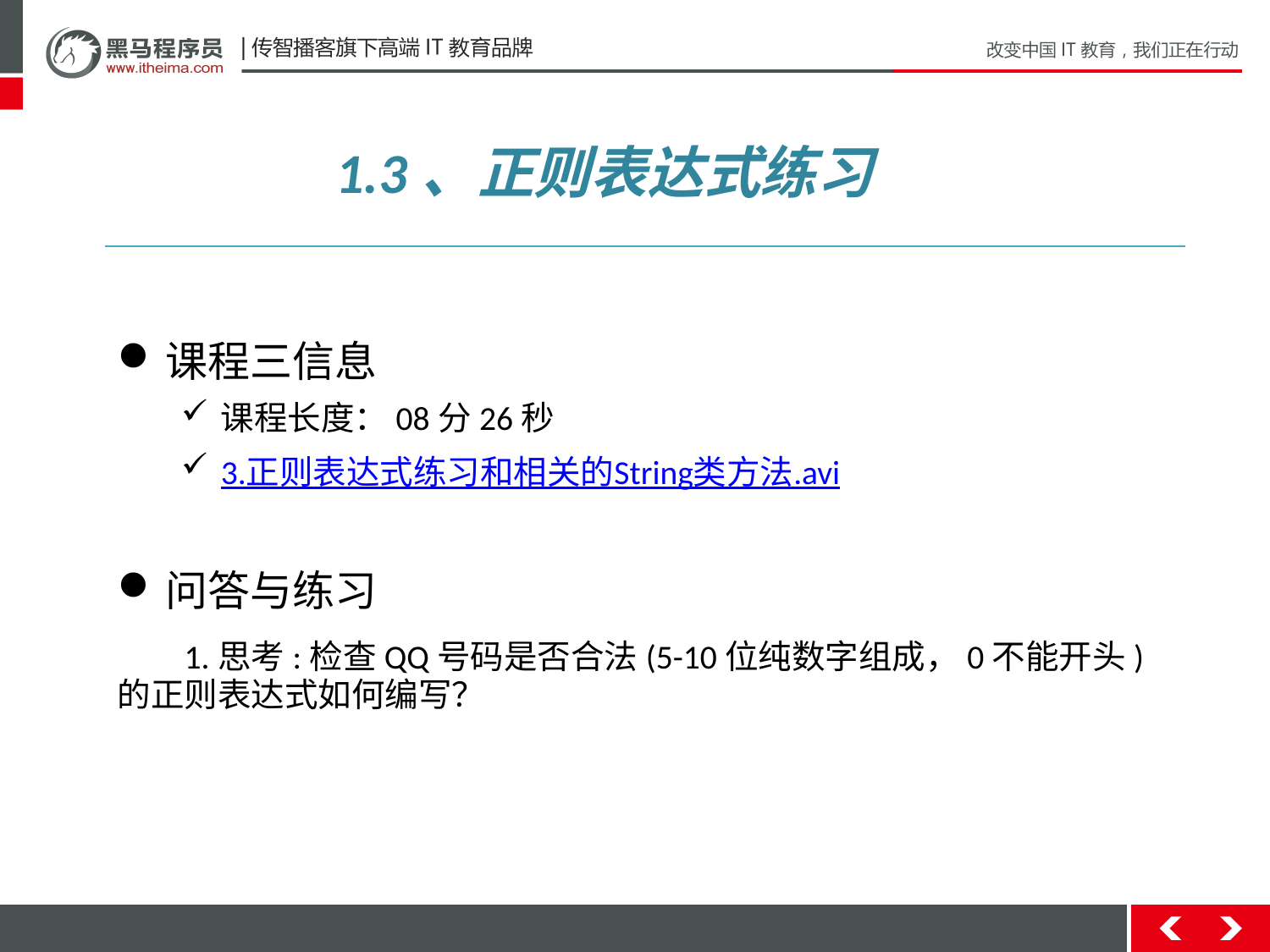

1.3、正则表达式练习

课程三信息
课程长度：08分26秒
3.正则表达式练习和相关的String类方法.avi

问答与练习
       1.思考:检查QQ号码是否合法(5-10位纯数字组成，0不能开头)的正则表达式如何编写？